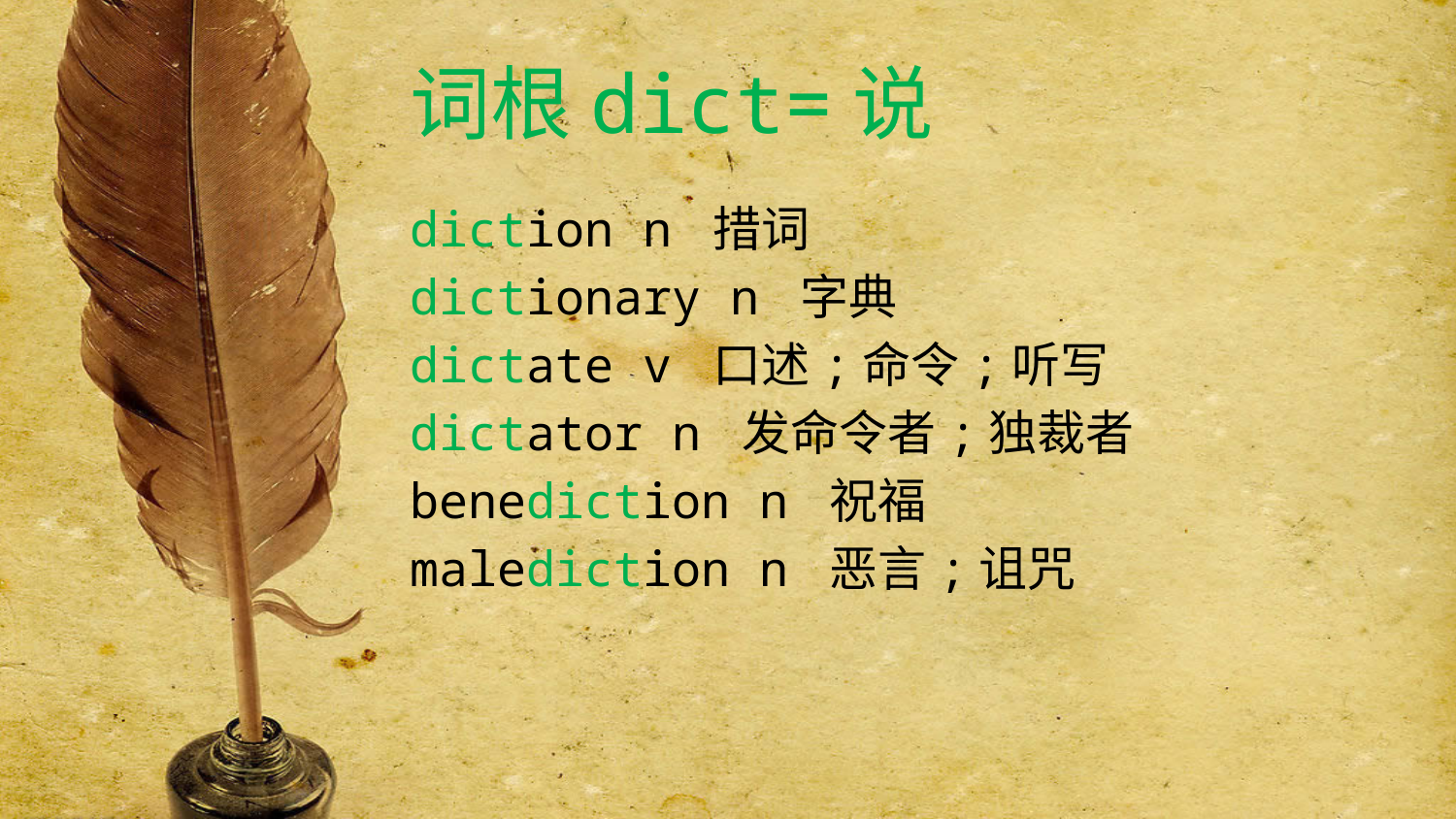

# 词根dict=说
diction n 措词
dictionary n 字典
dictate v 口述;命令;听写
dictator n 发命令者;独裁者
benediction n 祝福
malediction n 恶言;诅咒